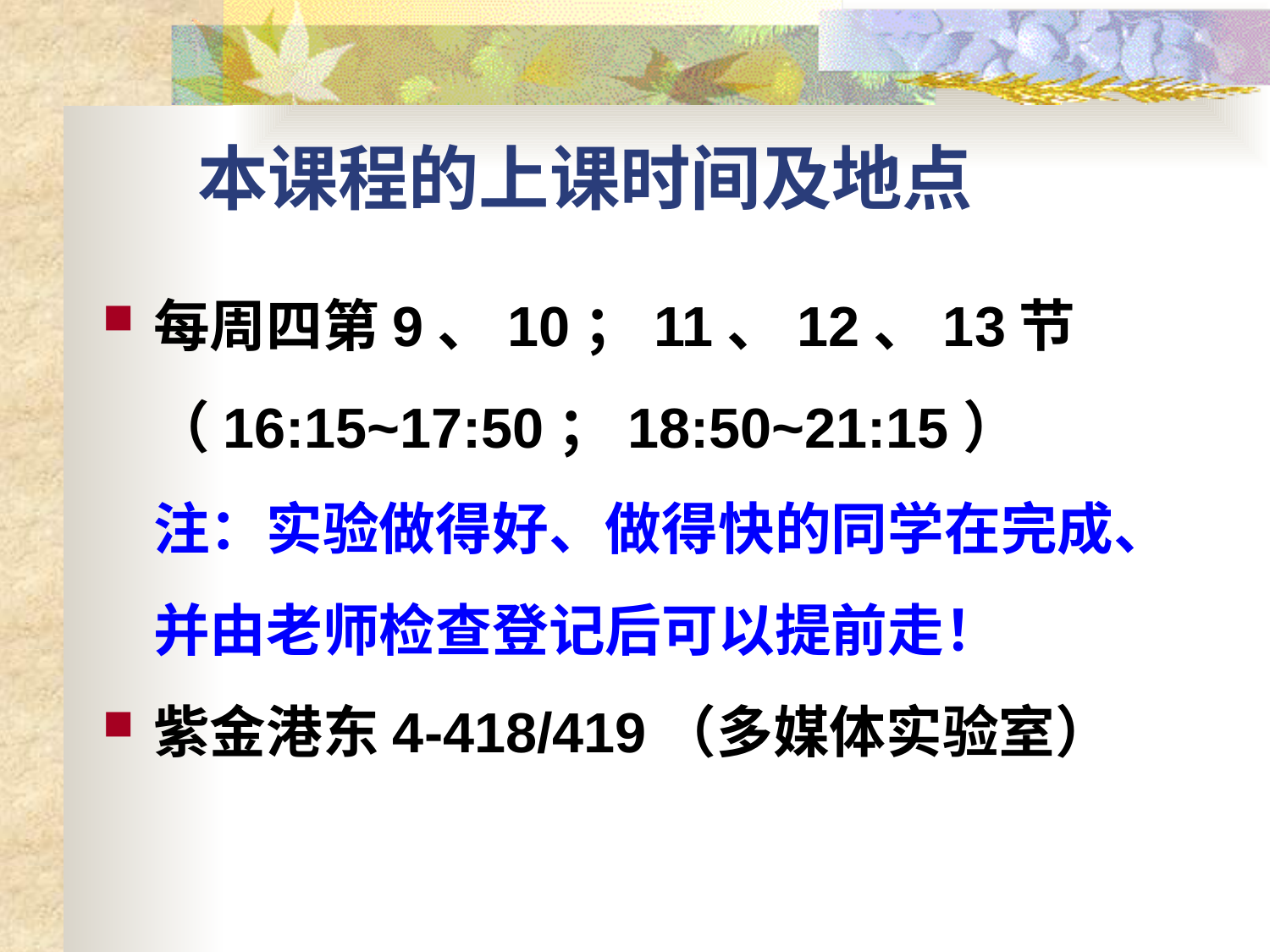

本课程的上课时间及地点
每周四第9、10；11、12、13节（16:15~17:50；18:50~21:15）
注：实验做得好、做得快的同学在完成、并由老师检查登记后可以提前走！
紫金港东4-418/419（多媒体实验室）